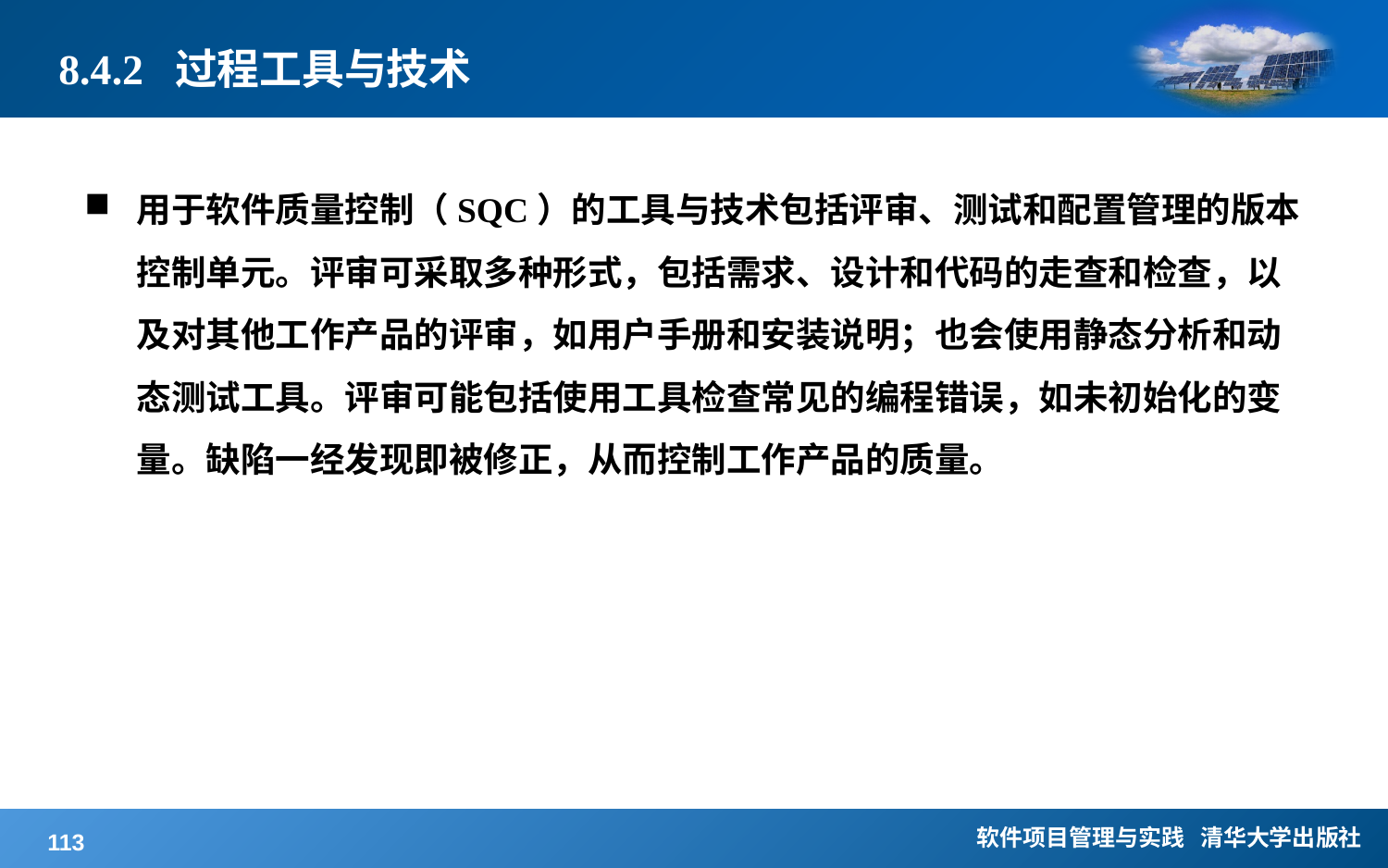

# 8.4.2  过程工具与技术
用于软件质量控制（SQC）的工具与技术包括评审、测试和配置管理的版本控制单元。评审可采取多种形式，包括需求、设计和代码的走查和检查，以及对其他工作产品的评审，如用户手册和安装说明；也会使用静态分析和动态测试工具。评审可能包括使用工具检查常见的编程错误，如未初始化的变量。缺陷一经发现即被修正，从而控制工作产品的质量。